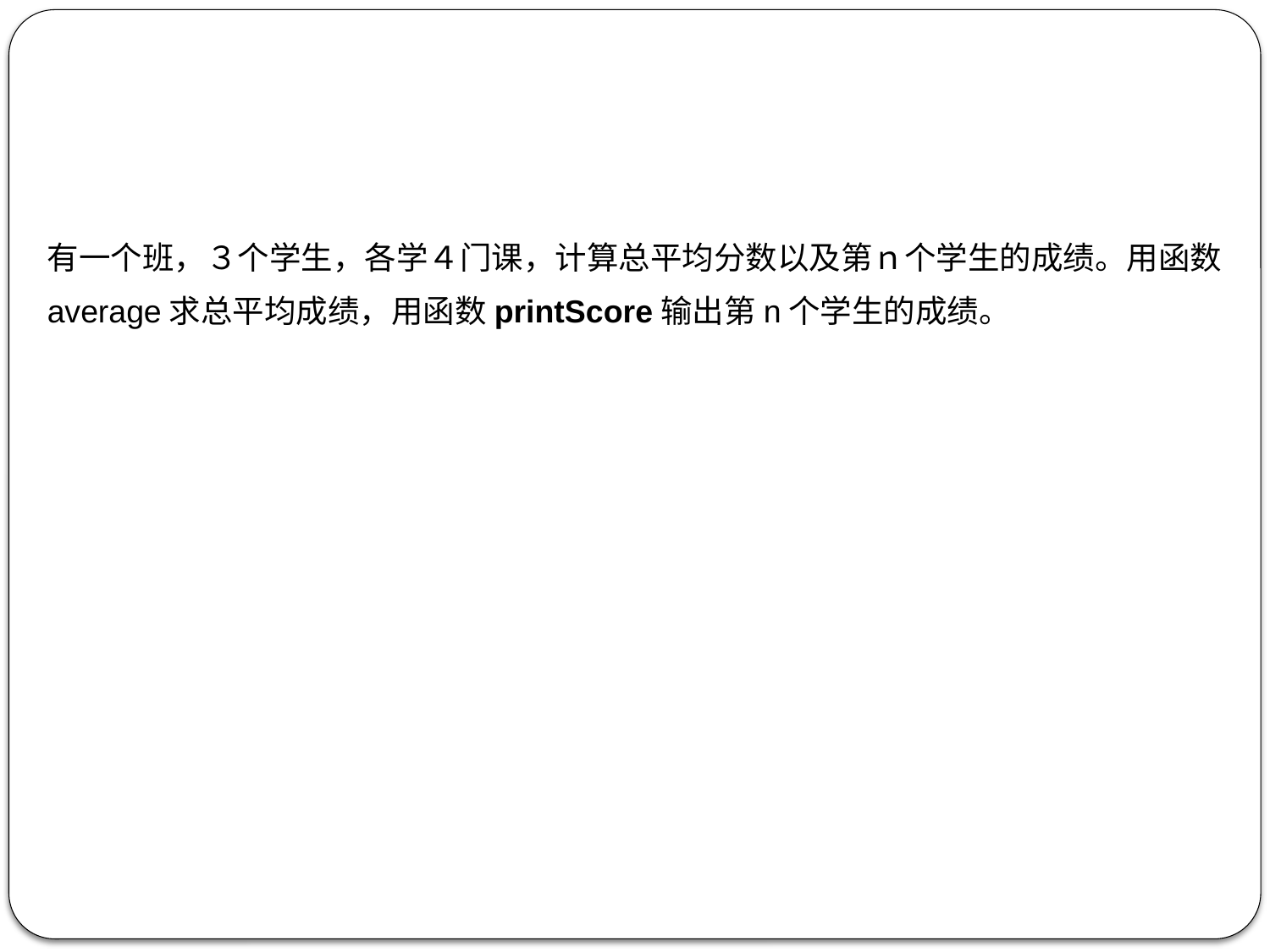

有一个班，３个学生，各学４门课，计算总平均分数以及第ｎ个学生的成绩。用函数average求总平均成绩，用函数printScore输出第n个学生的成绩。